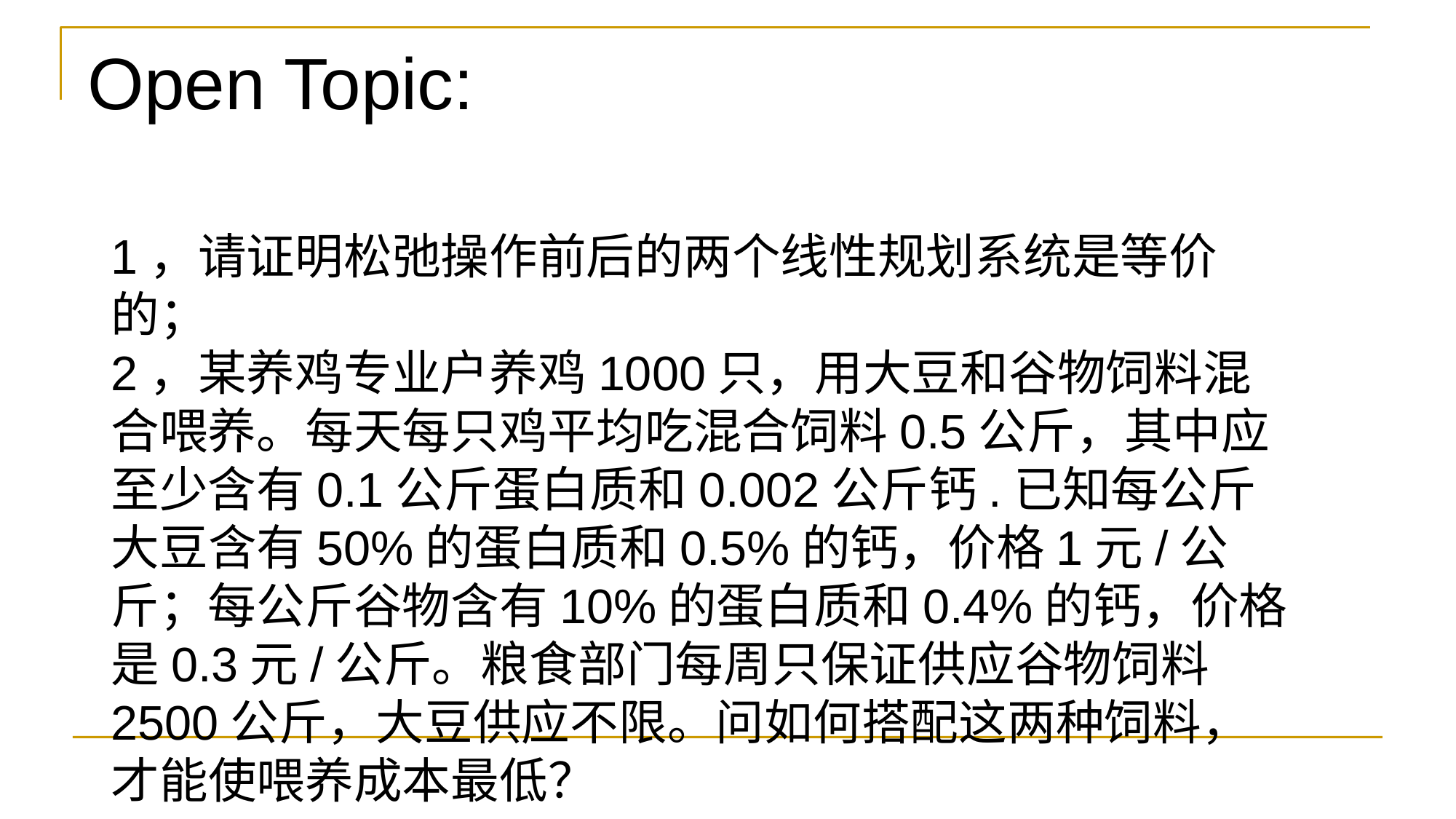

Open Topic:
1，请证明松弛操作前后的两个线性规划系统是等价的；
2，某养鸡专业户养鸡1000只，用大豆和谷物饲料混合喂养。每天每只鸡平均吃混合饲料0.5公斤，其中应至少含有0.1公斤蛋白质和0.002公斤钙.已知每公斤大豆含有50%的蛋白质和0.5%的钙，价格1元/公斤；每公斤谷物含有10%的蛋白质和0.4%的钙，价格是0.3元/公斤。粮食部门每周只保证供应谷物饲料2500公斤，大豆供应不限。问如何搭配这两种饲料，才能使喂养成本最低？